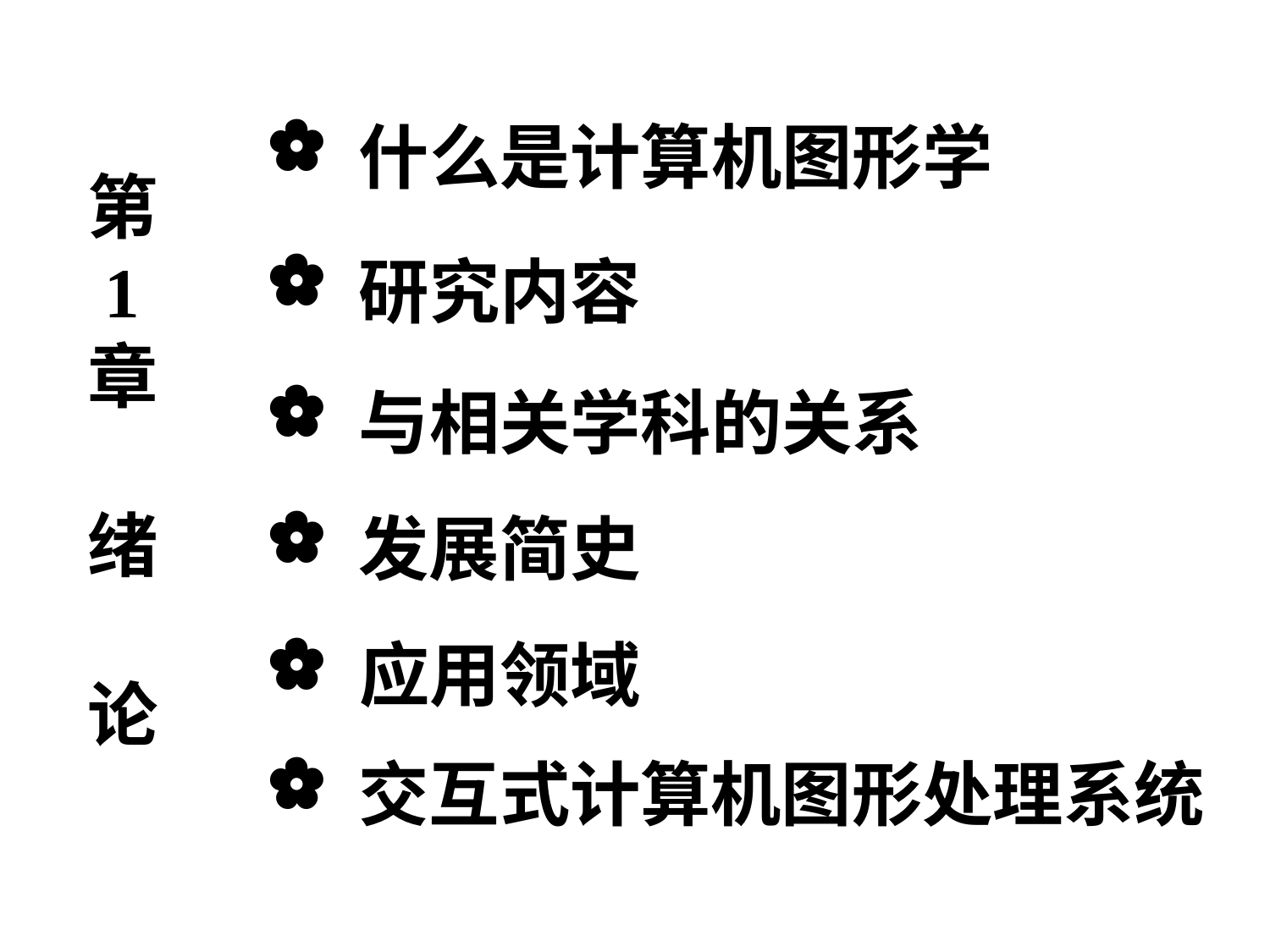

什么是计算机图形学
第
1
章

绪

论
 研究内容
 与相关学科的关系
 发展简史
 应用领域
 交互式计算机图形处理系统